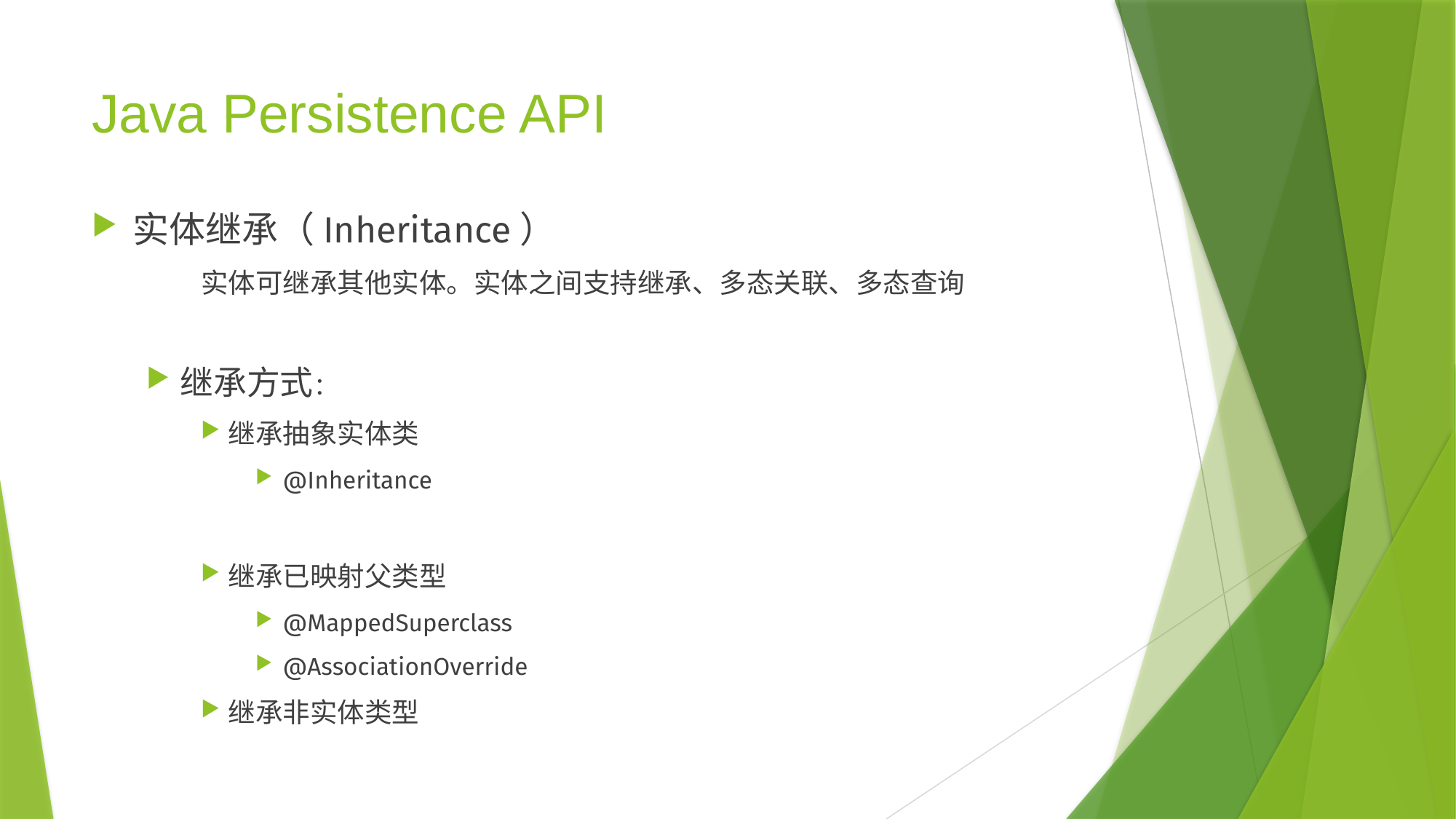

# Java Persistence API
实体继承（Inheritance）
	实体可继承其他实体。实体之间支持继承、多态关联、多态查询

继承方式：
继承抽象实体类
@Inheritance

继承已映射父类型
@MappedSuperclass
@AssociationOverride
继承非实体类型